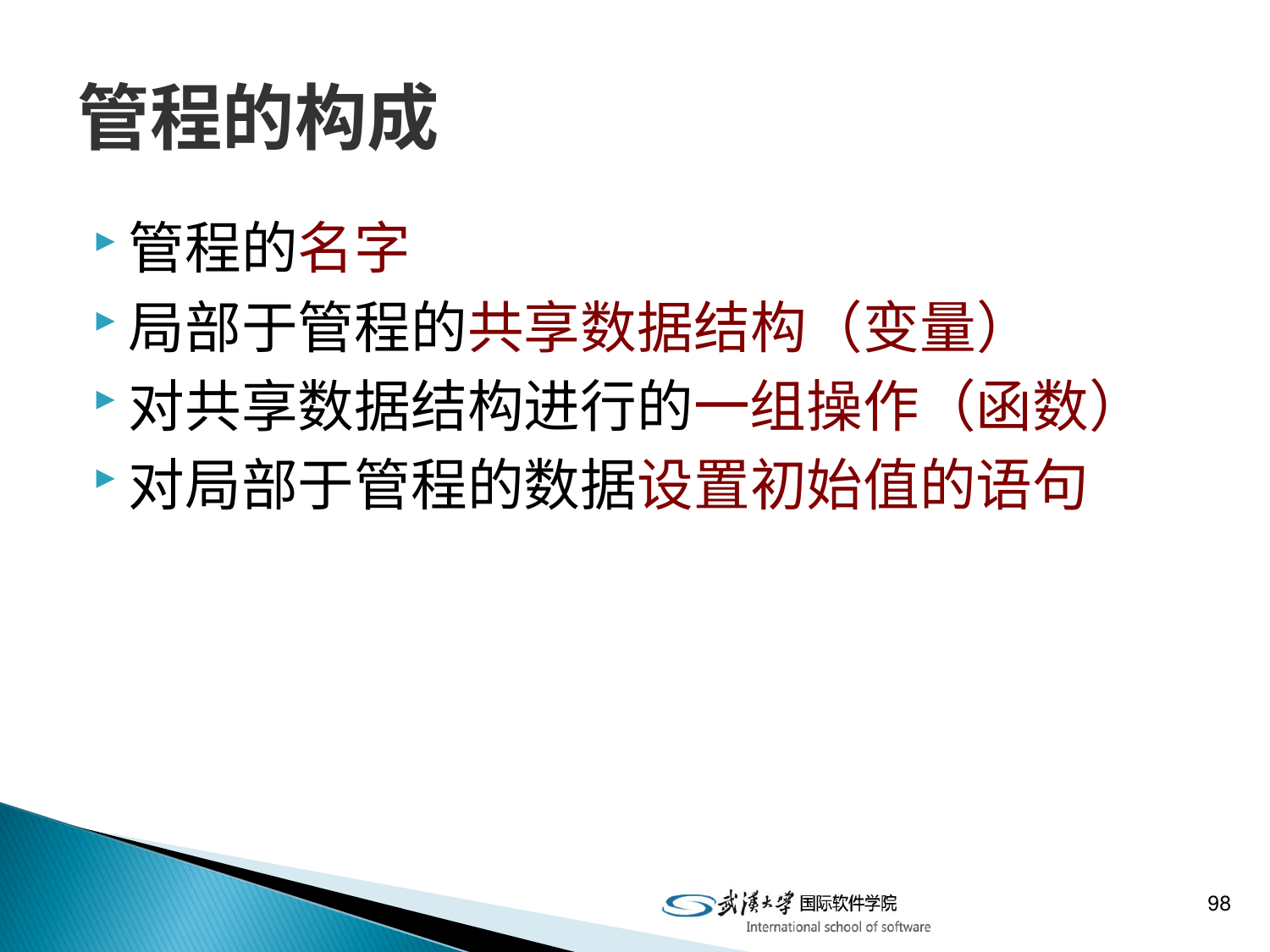

# 管程的构成
管程的名字
局部于管程的共享数据结构（变量）
对共享数据结构进行的一组操作（函数）
对局部于管程的数据设置初始值的语句